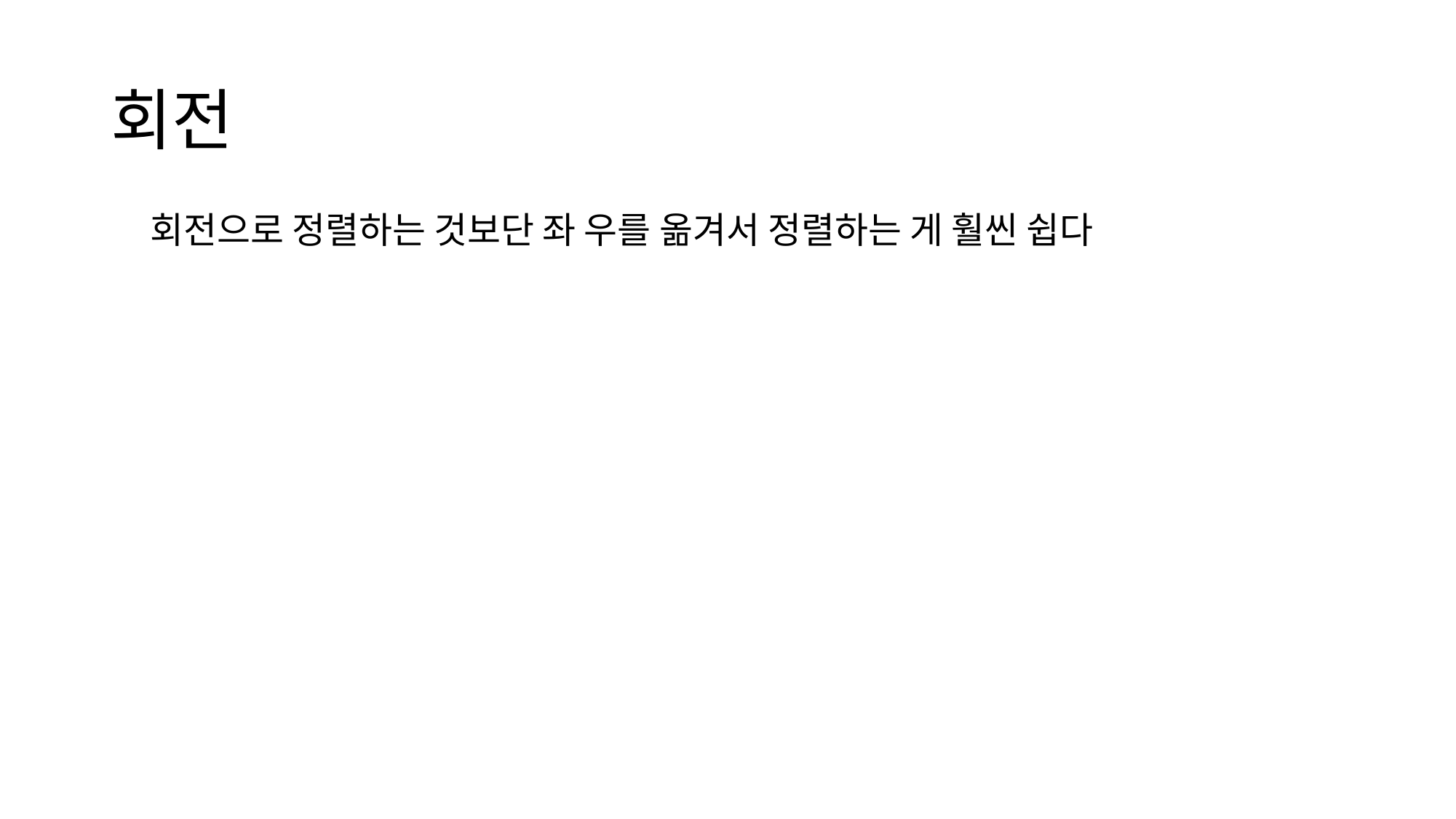

# 회전
회전으로 정렬하는 것보단 좌 우를 옮겨서 정렬하는 게 훨씬 쉽다